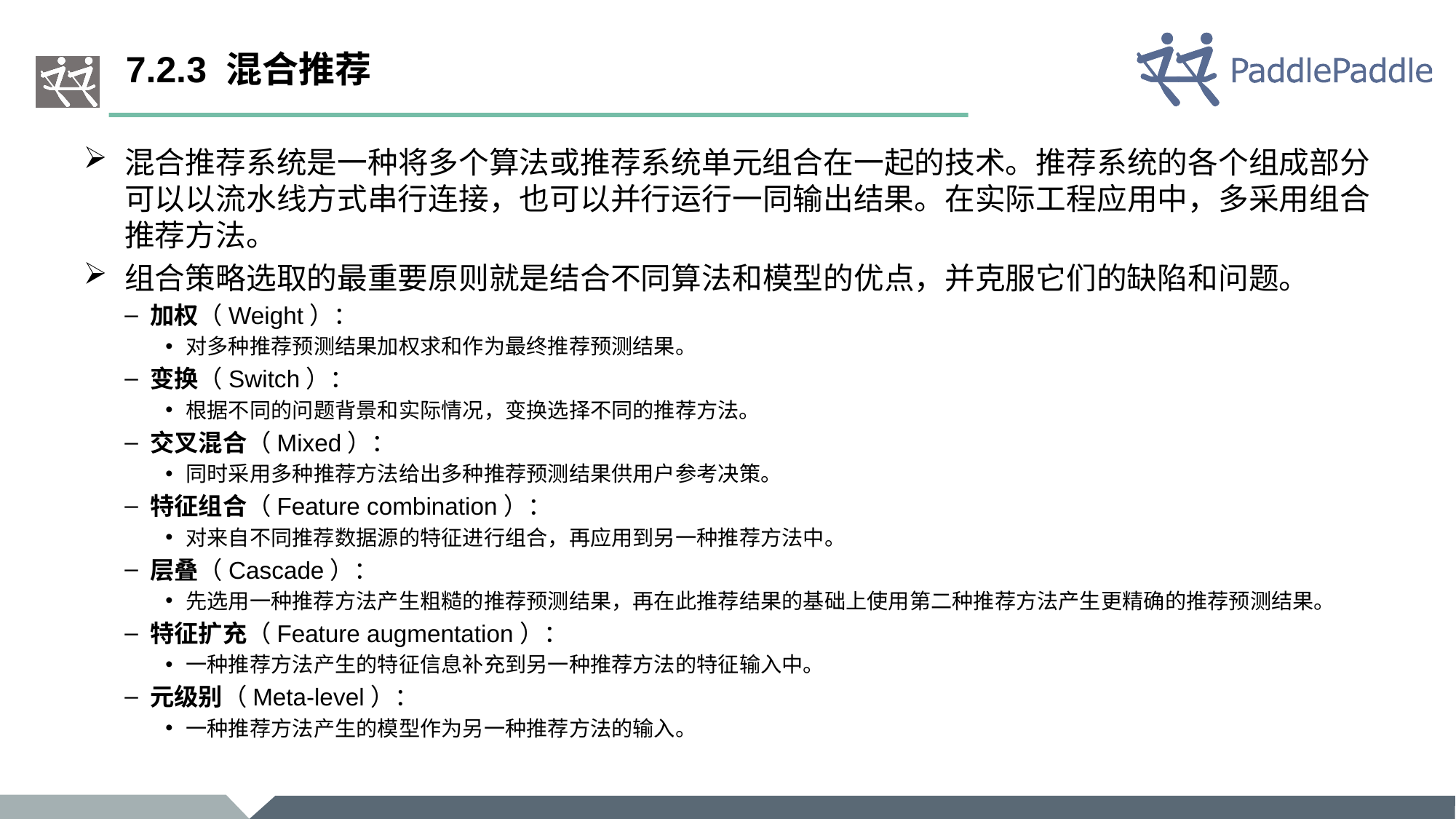

# 7.2.3 混合推荐
混合推荐系统是一种将多个算法或推荐系统单元组合在一起的技术。推荐系统的各个组成部分可以以流水线方式串行连接，也可以并行运行一同输出结果。在实际工程应用中，多采用组合推荐方法。
组合策略选取的最重要原则就是结合不同算法和模型的优点，并克服它们的缺陷和问题。
加权（Weight）：
对多种推荐预测结果加权求和作为最终推荐预测结果。
变换（Switch）：
根据不同的问题背景和实际情况，变换选择不同的推荐方法。
交叉混合（Mixed）：
同时采用多种推荐方法给出多种推荐预测结果供用户参考决策。
特征组合（Feature combination）：
对来自不同推荐数据源的特征进行组合，再应用到另一种推荐方法中。
层叠（Cascade）：
先选用一种推荐方法产生粗糙的推荐预测结果，再在此推荐结果的基础上使用第二种推荐方法产生更精确的推荐预测结果。
特征扩充（Feature augmentation）：
一种推荐方法产生的特征信息补充到另一种推荐方法的特征输入中。
元级别（Meta-level）：
一种推荐方法产生的模型作为另一种推荐方法的输入。